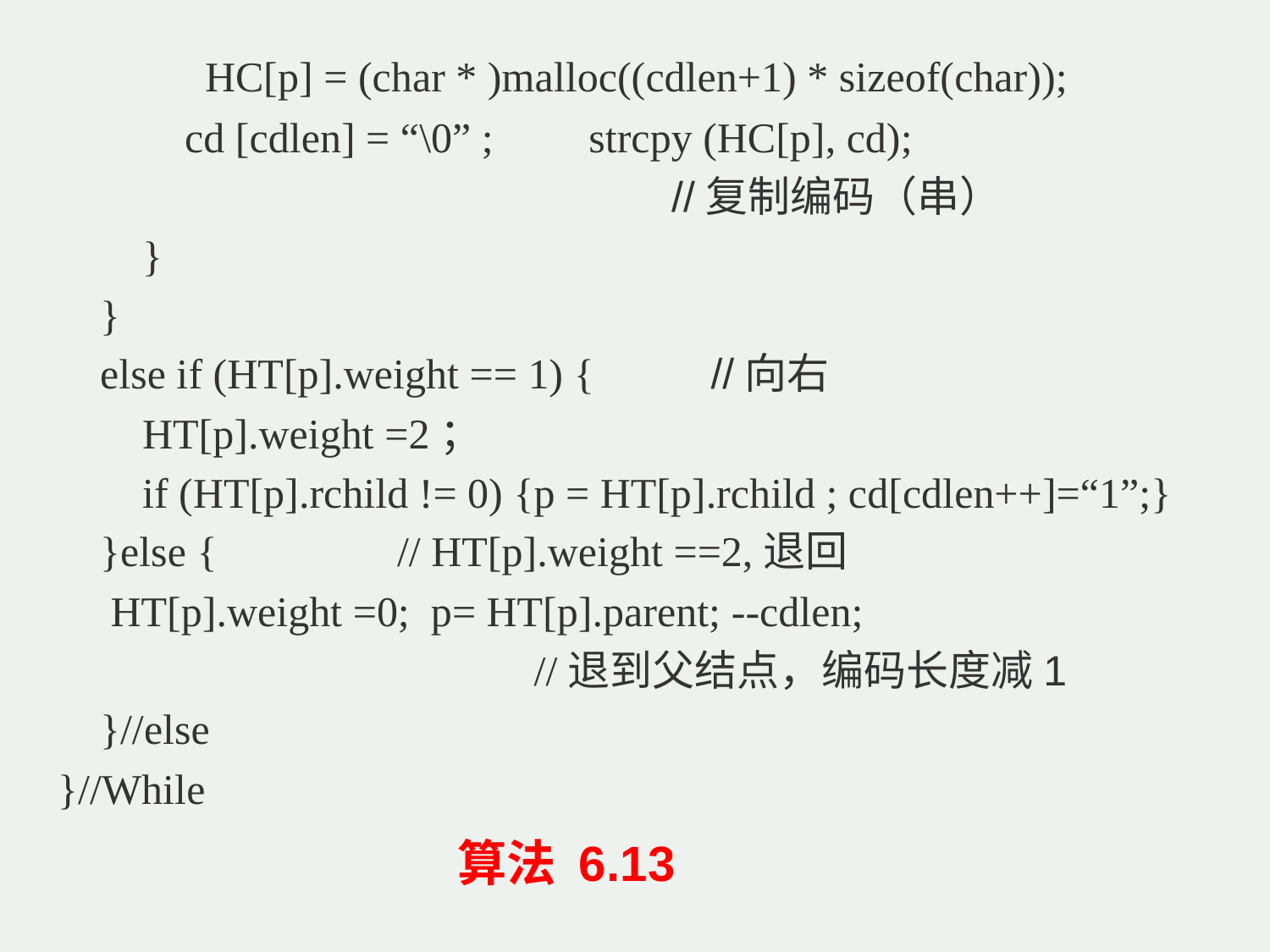

HC[p] = (char * )malloc((cdlen+1) * sizeof(char));
            cd [cdlen] = “\0” ;         strcpy (HC[p], cd);
                                                          //复制编码（串）
        }
    }
    else if (HT[p].weight == 1) {           //向右
        HT[p].weight =2；
        if (HT[p].rchild != 0) {p = HT[p].rchild ; cd[cdlen++]=“1”;}
    }else {                 // HT[p].weight ==2,退回
     HT[p].weight =0;  p= HT[p].parent; --cdlen;
                                             //退到父结点，编码长度减1
    }//else
}//While
算法 6.13